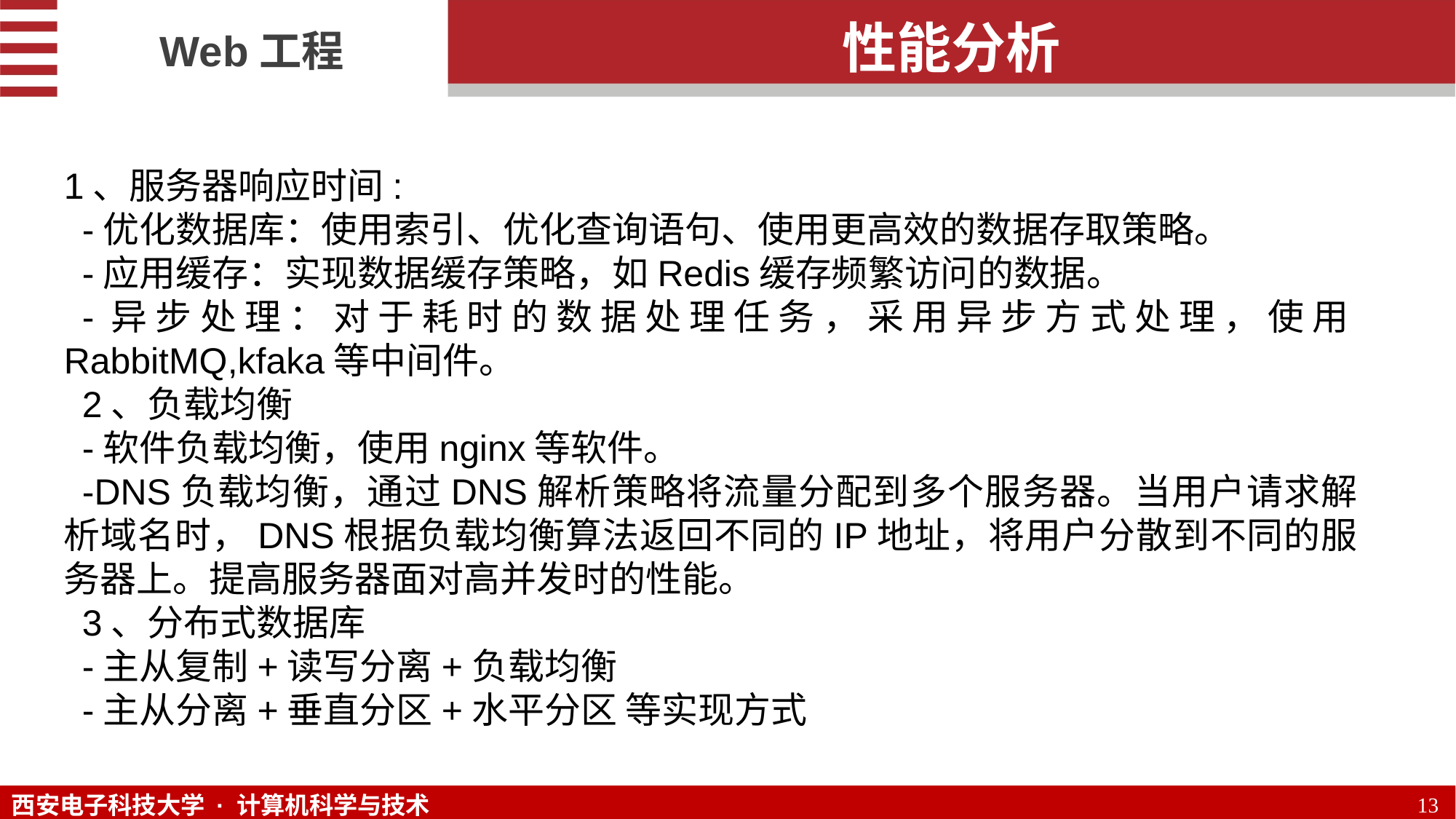

性能分析
1、服务器响应时间:
-优化数据库：使用索引、优化查询语句、使用更高效的数据存取策略。
-应用缓存：实现数据缓存策略，如Redis缓存频繁访问的数据。
-异步处理：对于耗时的数据处理任务，采用异步方式处理，使用RabbitMQ,kfaka等中间件。
2、负载均衡
-软件负载均衡，使用nginx等软件。
-DNS负载均衡，通过DNS解析策略将流量分配到多个服务器。当用户请求解析域名时，DNS根据负载均衡算法返回不同的IP地址，将用户分散到不同的服务器上。提高服务器面对高并发时的性能。
3、分布式数据库
-主从复制+读写分离+负载均衡
-主从分离+垂直分区+水平分区 等实现方式
13